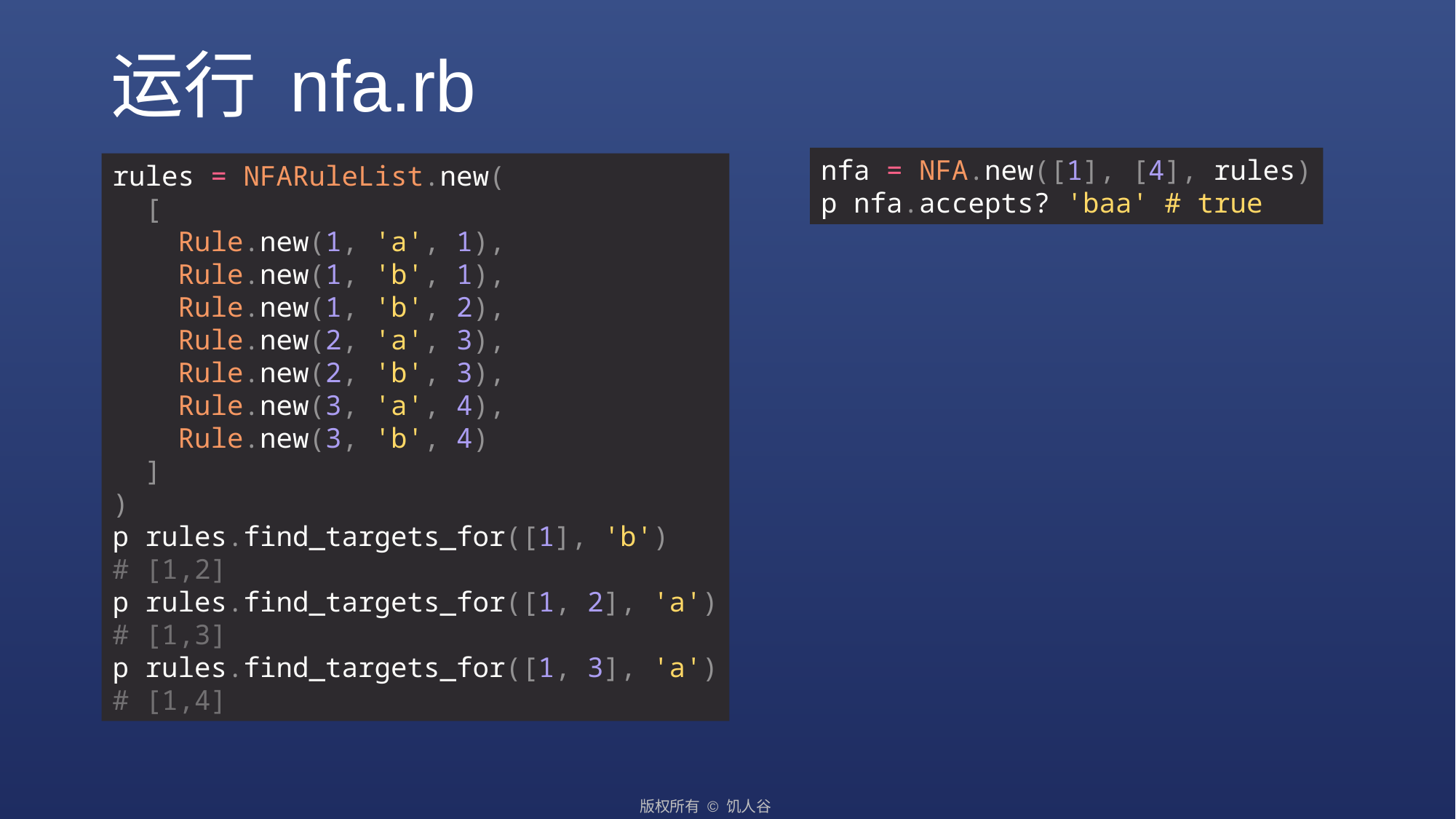

# 运行 nfa.rb
nfa = NFA.new([1], [4], rules)
p nfa.accepts? 'baa' # true
rules = NFARuleList.new(
  [
    Rule.new(1, 'a', 1),
    Rule.new(1, 'b', 1),
    Rule.new(1, 'b', 2),
    Rule.new(2, 'a', 3),
    Rule.new(2, 'b', 3),
    Rule.new(3, 'a', 4),
    Rule.new(3, 'b', 4)
  ]
)
p rules.find_targets_for([1], 'b')
# [1,2]
p rules.find_targets_for([1, 2], 'a')
# [1,3]
p rules.find_targets_for([1, 3], 'a')
# [1,4]